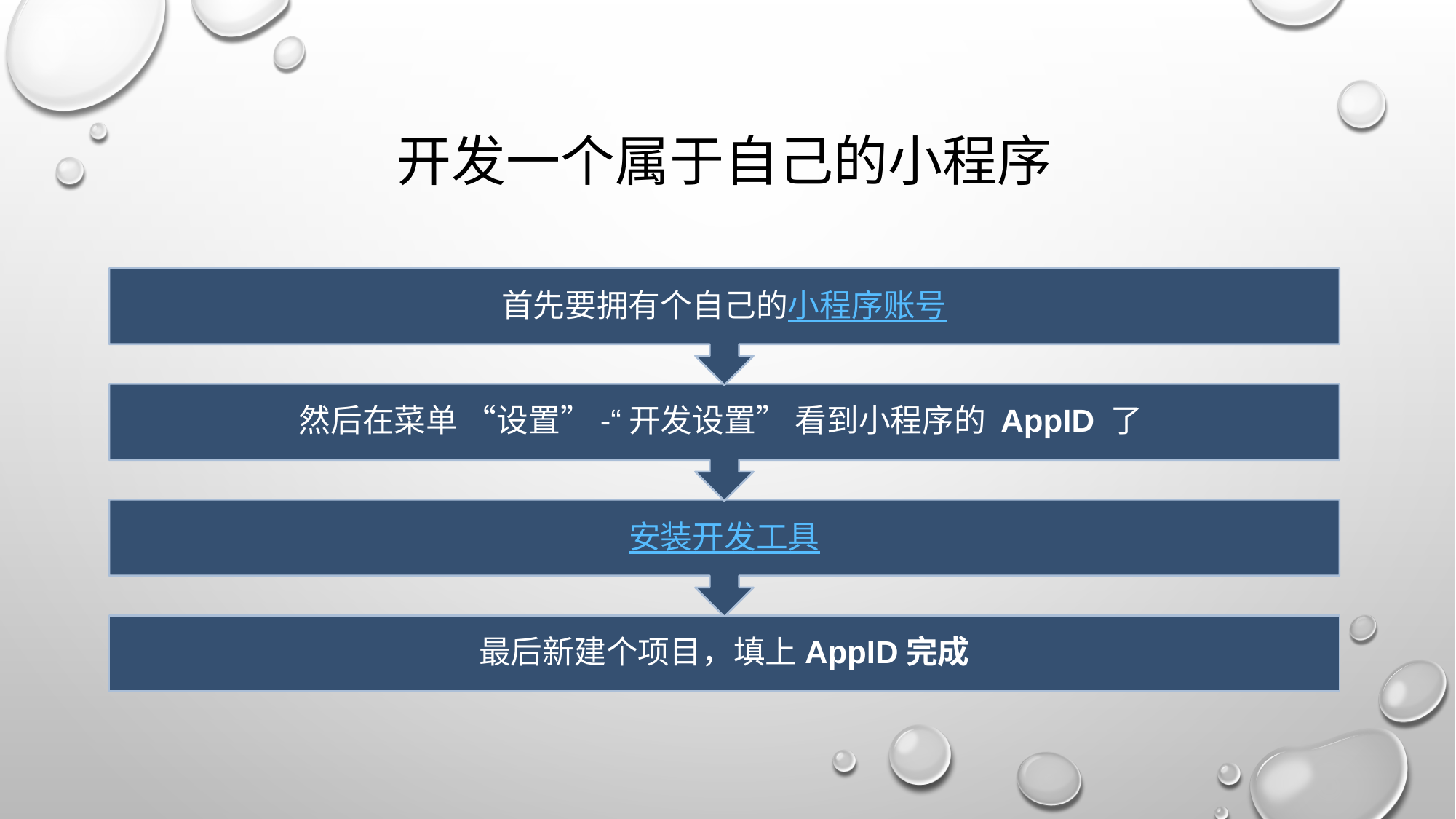

# 开发一个属于自己的小程序
最后新建个项目，填上AppID完成
安装开发工具
然后在菜单 “设置”-“开发设置” 看到小程序的 AppID 了
首先要拥有个自己的小程序账号